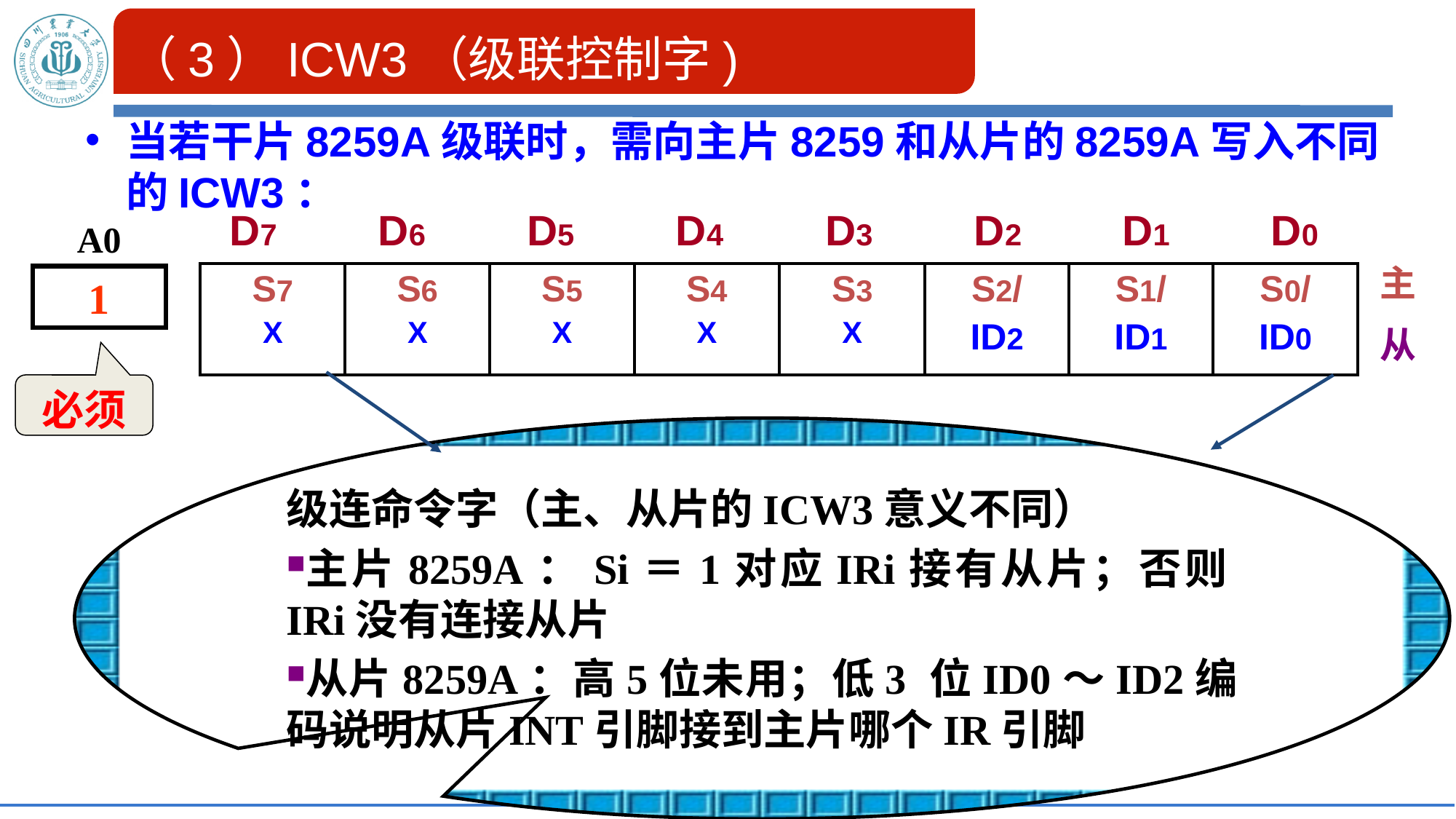

# （3）ICW3（级联控制字)
当若干片8259A级联时，需向主片8259和从片的8259A写入不同的ICW3：
| D7 | D6 | D5 | D4 | D3 | D2 | D1 | D0 |
| --- | --- | --- | --- | --- | --- | --- | --- |
A0
1
主
从
| S7 X | S6 X | S5 X | S4 X | S3 X | S2/ ID2 | S1/ ID1 | S0/ ID0 |
| --- | --- | --- | --- | --- | --- | --- | --- |

必须
级连命令字（主、从片的ICW3意义不同）
主片8259A：Si＝1对应IRi接有从片；否则IRi没有连接从片
从片8259A：高5位未用；低3 位ID0～ID2编码说明从片INT引脚接到主片哪个IR引脚